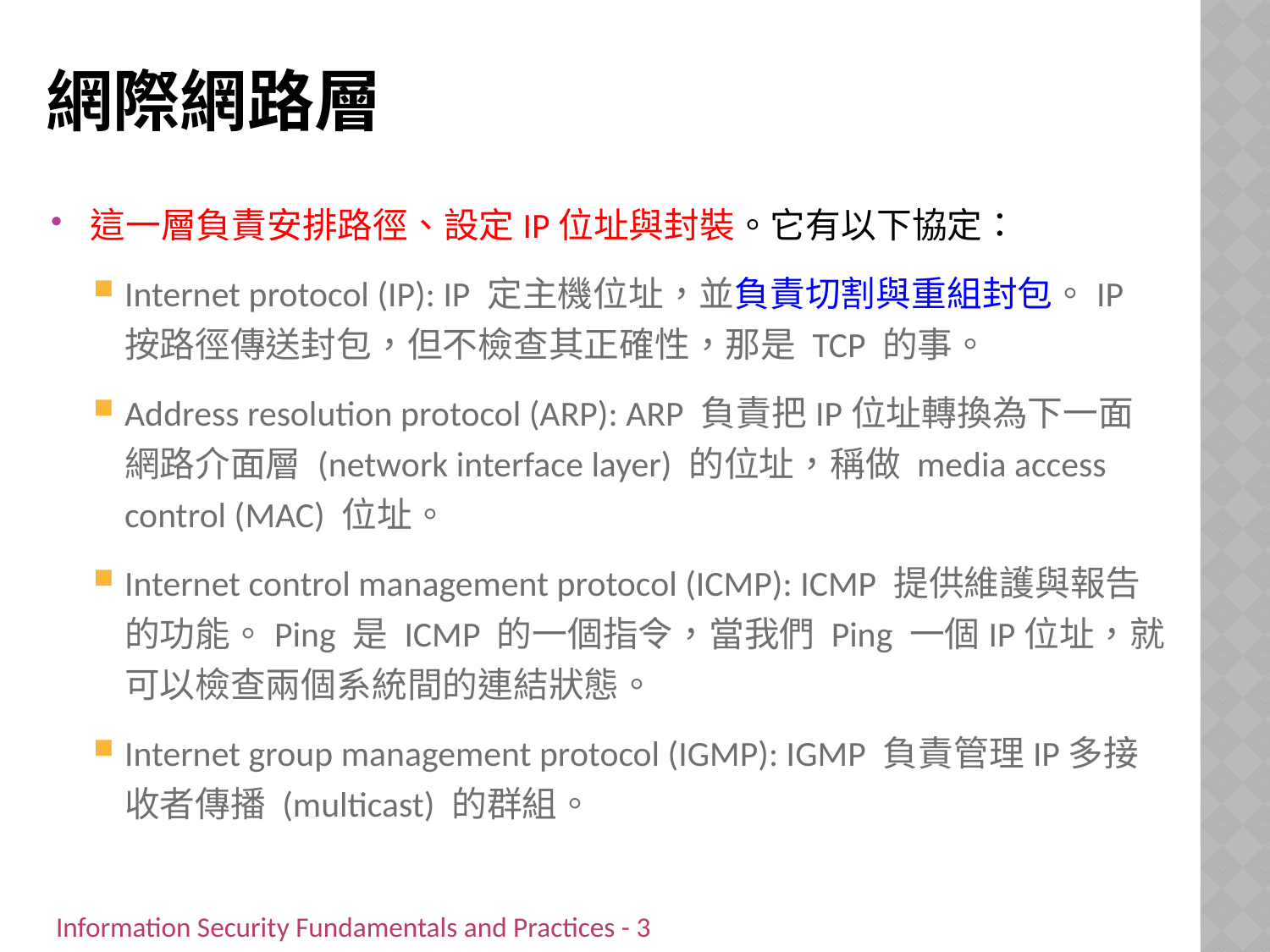

# 網際網路層
這一層負責安排路徑、設定IP位址與封裝。它有以下協定：
Internet protocol (IP): IP 定主機位址，並負責切割與重組封包。IP 按路徑傳送封包，但不檢查其正確性，那是 TCP 的事。
Address resolution protocol (ARP): ARP 負責把IP位址轉換為下一面網路介面層 (network interface layer) 的位址，稱做 media access control (MAC) 位址。
Internet control management protocol (ICMP): ICMP 提供維護與報告的功能。Ping 是 ICMP 的一個指令，當我們 Ping 一個IP位址，就可以檢查兩個系統間的連結狀態。
Internet group management protocol (IGMP): IGMP 負責管理IP多接收者傳播 (multicast) 的群組。